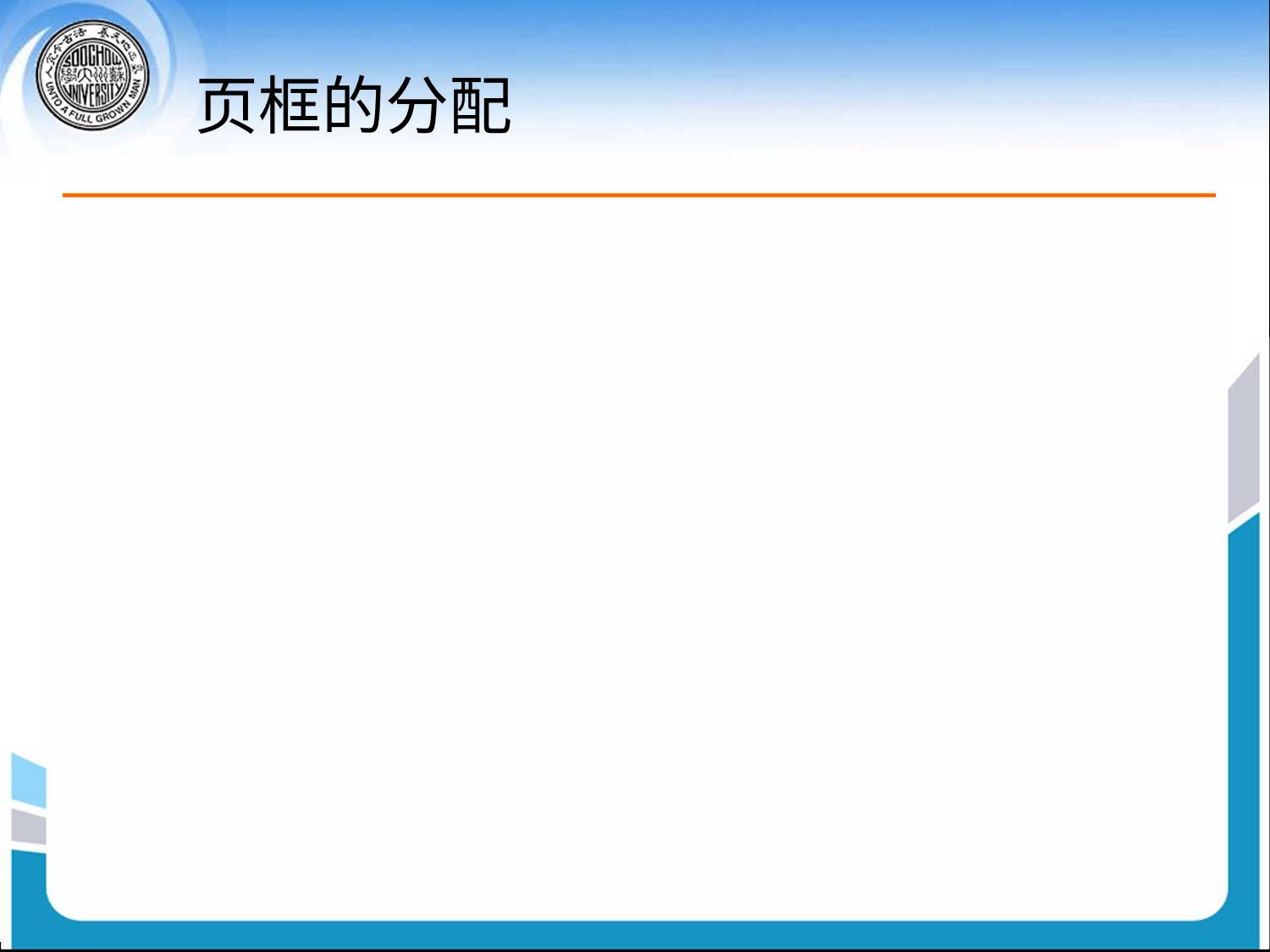

# 页框的分配
必须满足：每个进程所需要最少的页数
例子:  IBM 370 – 6 处理 SS MOVE 指令:
指令是 6 个字节, 可能跨越 2 页
2 页处理 from
2 页处理 to
两个主要的分配策略.
固定分配
优先级分配